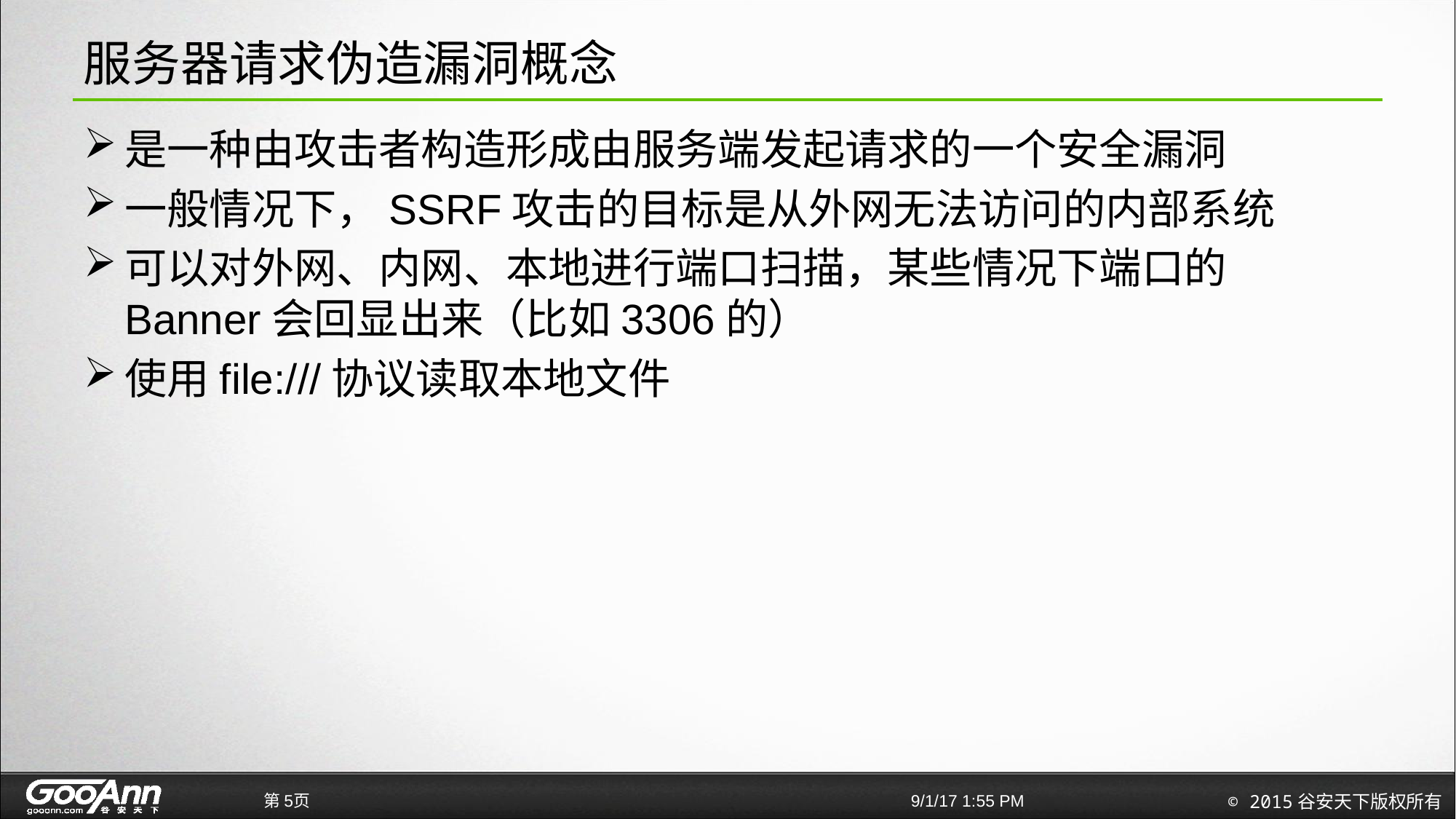

# 服务器请求伪造漏洞概念
是一种由攻击者构造形成由服务端发起请求的一个安全漏洞
一般情况下，SSRF攻击的目标是从外网无法访问的内部系统
可以对外网、内网、本地进行端口扫描，某些情况下端口的Banner会回显出来（比如3306的）
使用file:///协议读取本地文件